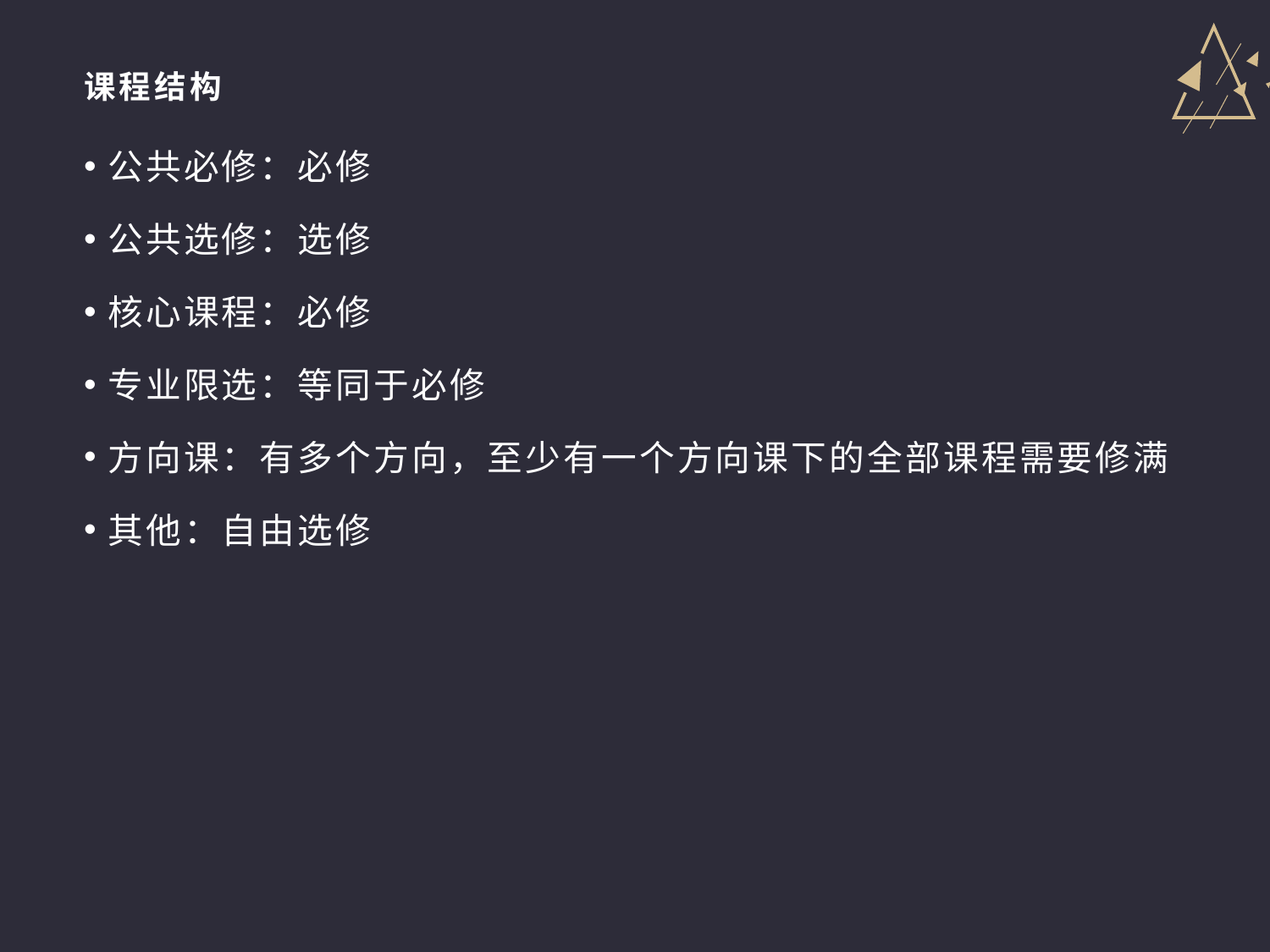

# 课程结构
公共必修：必修
公共选修：选修
核心课程：必修
专业限选：等同于必修
方向课：有多个方向，至少有一个方向课下的全部课程需要修满
其他：自由选修